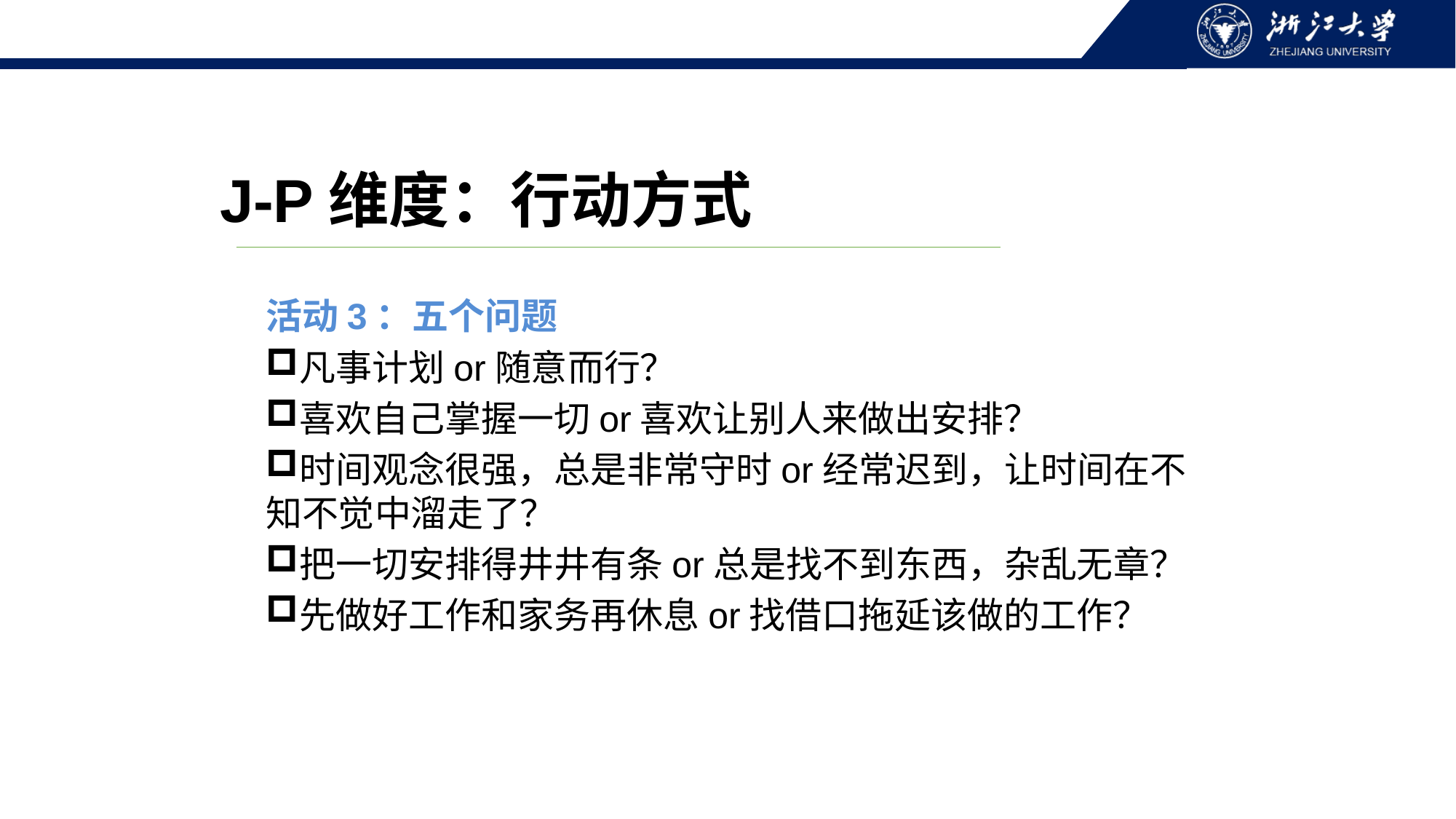

J-P维度：行动方式
活动3：五个问题
凡事计划or随意而行？
喜欢自己掌握一切or喜欢让别人来做出安排？
时间观念很强，总是非常守时or经常迟到，让时间在不知不觉中溜走了？
把一切安排得井井有条or总是找不到东西，杂乱无章？
先做好工作和家务再休息or找借口拖延该做的工作？